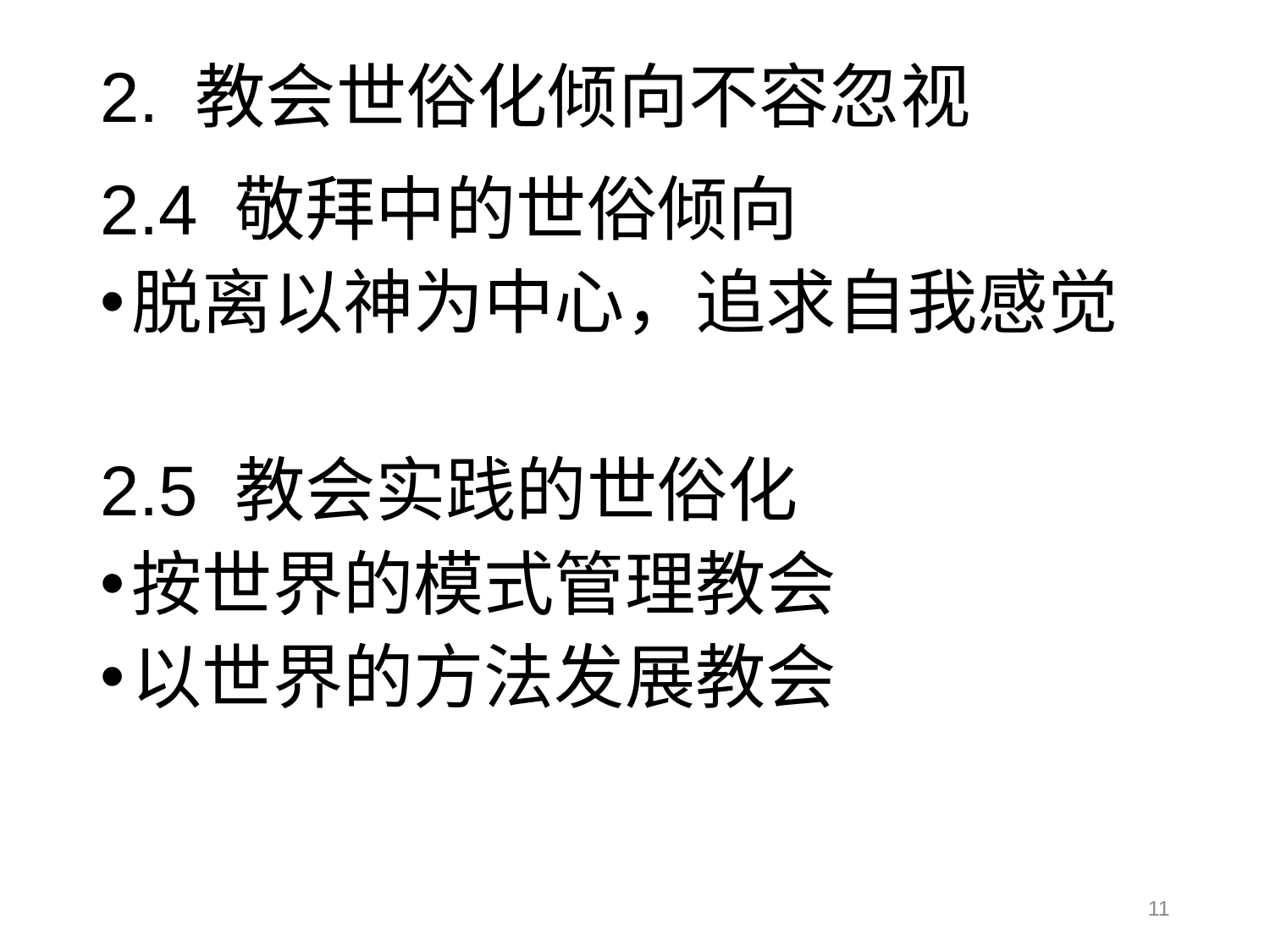

# 2. 教会世俗化倾向不容忽视
2.4 敬拜中的世俗倾向
脱离以神为中心，追求自我感觉

2.5 教会实践的世俗化
按世界的模式管理教会
以世界的方法发展教会
11